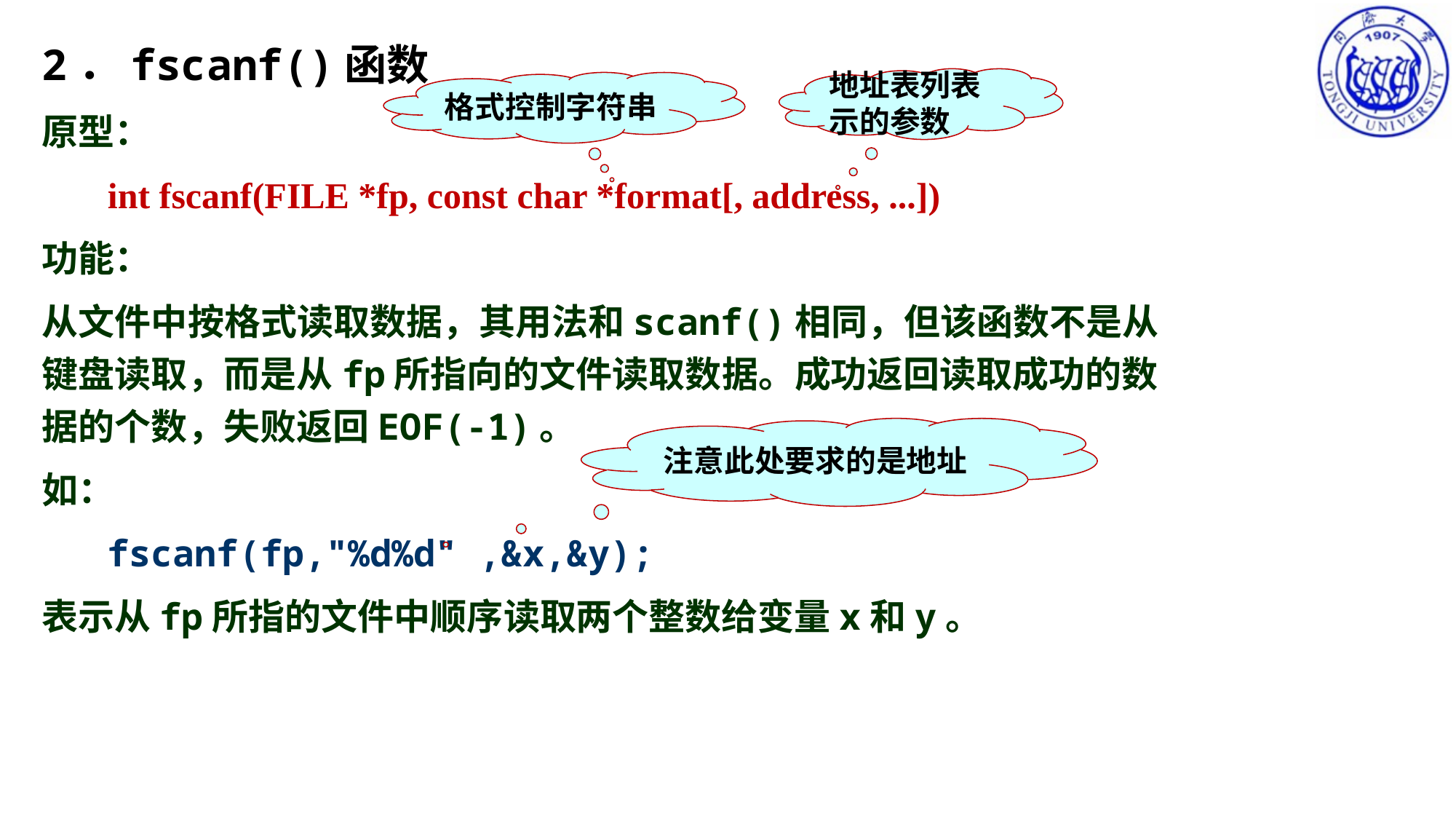

2．fscanf()函数
原型：
   int fscanf(FILE *fp, const char *format[, address, ...])
功能：
从文件中按格式读取数据，其用法和scanf()相同，但该函数不是从键盘读取，而是从fp所指向的文件读取数据。成功返回读取成功的数据的个数，失败返回EOF(-1)。
如：
   fscanf(fp,"%d%d" ,&x,&y);
表示从fp所指的文件中顺序读取两个整数给变量x和y。
地址表列表示的参数
格式控制字符串
注意此处要求的是地址